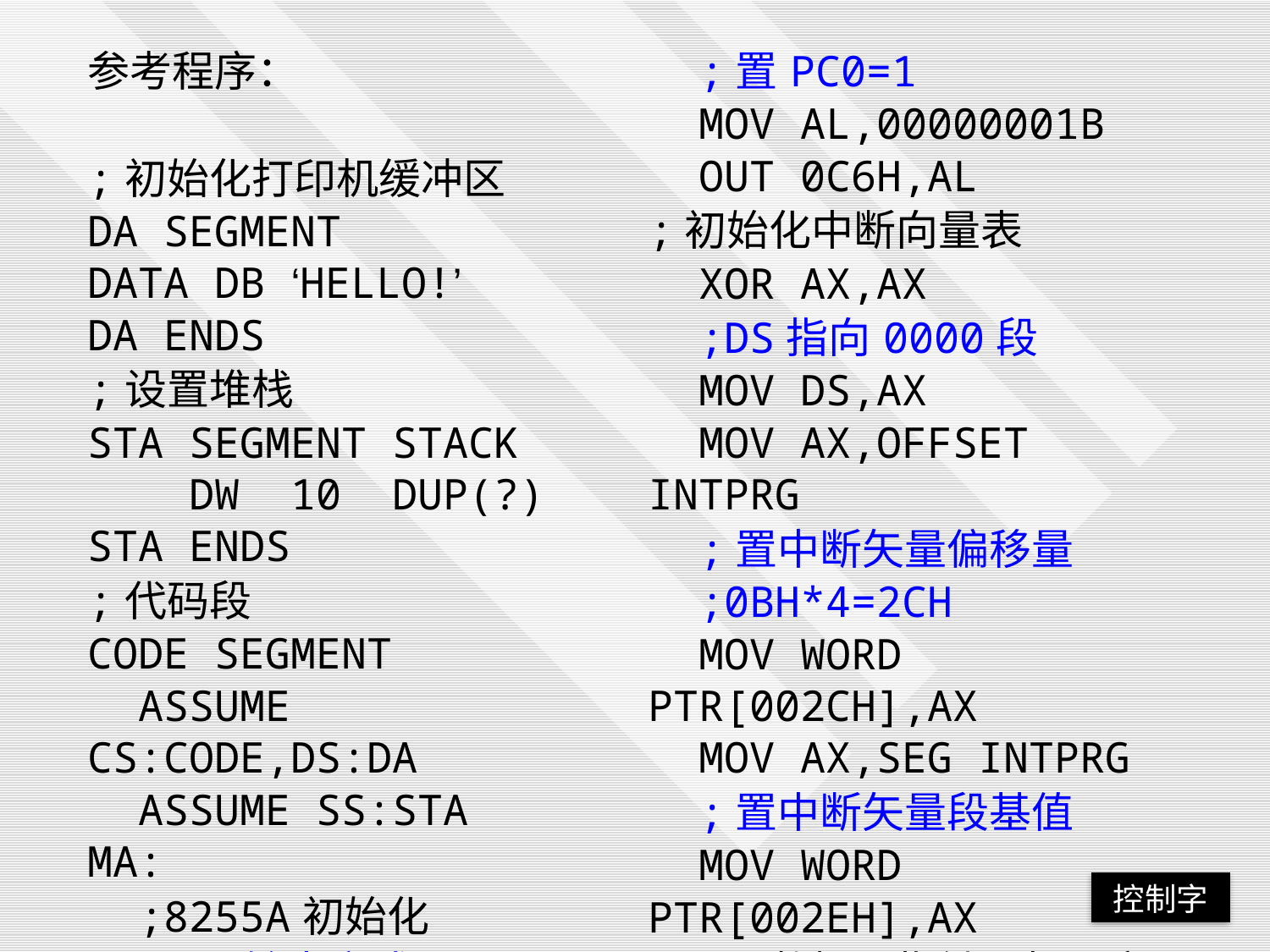

| 参考程序： ;初始化打印机缓冲区 DA SEGMENT DATA DB ‘HELLO!’ DA ENDS ;设置堆栈 STA SEGMENT STACK DW 10 DUP(?) STA ENDS ;代码段 CODE SEGMENT ASSUME CS:CODE,DS:DA ASSUME SS:STA MA: ;8255A初始化 ;A口输出方式1 MOV AL,10100000B OUT 0C6H,AL | ;置PC0=1 MOV AL,00000001B OUT 0C6H,AL ;初始化中断向量表 XOR AX,AX ;DS指向0000段 MOV DS,AX MOV AX,OFFSET INTPRG ;置中断矢量偏移量 ;0BH\*4=2CH MOV WORD PTR[002CH],AX MOV AX,SEG INTPRG ;置中断矢量段基值 MOV WORD PTR[002EH],AX ;设置数据区指针，打印字数 MOV AX,SEG DATA MOV DS,AX MOV DI,OFFSET DATA MOV CX,6 |
| --- | --- |
控制字